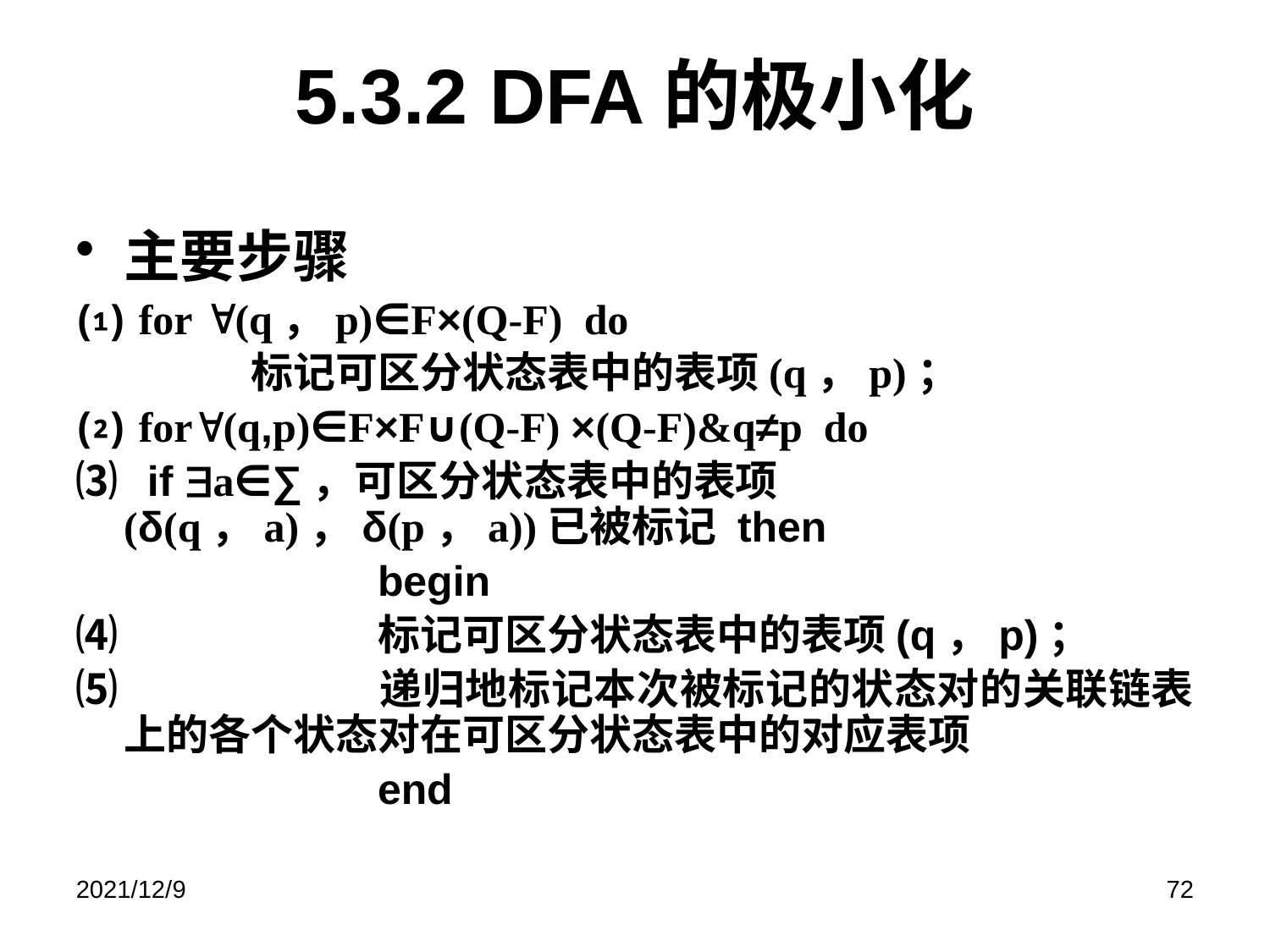

# 5.3.2 DFA的极小化
主要步骤
⑴ for ∀(q，p)∈F×(Q-F)  do
		标记可区分状态表中的表项(q，p)；
⑵ for∀(q,p)∈F×F∪(Q-F) ×(Q-F)&q≠p  do
⑶	  if ∃a∈∑，可区分状态表中的表项(δ(q，a)，δ(p，a))已被标记 then
			begin
⑷			标记可区分状态表中的表项(q，p)；
⑸			递归地标记本次被标记的状态对的关联链表上的各个状态对在可区分状态表中的对应表项
			end
2021/12/9
72